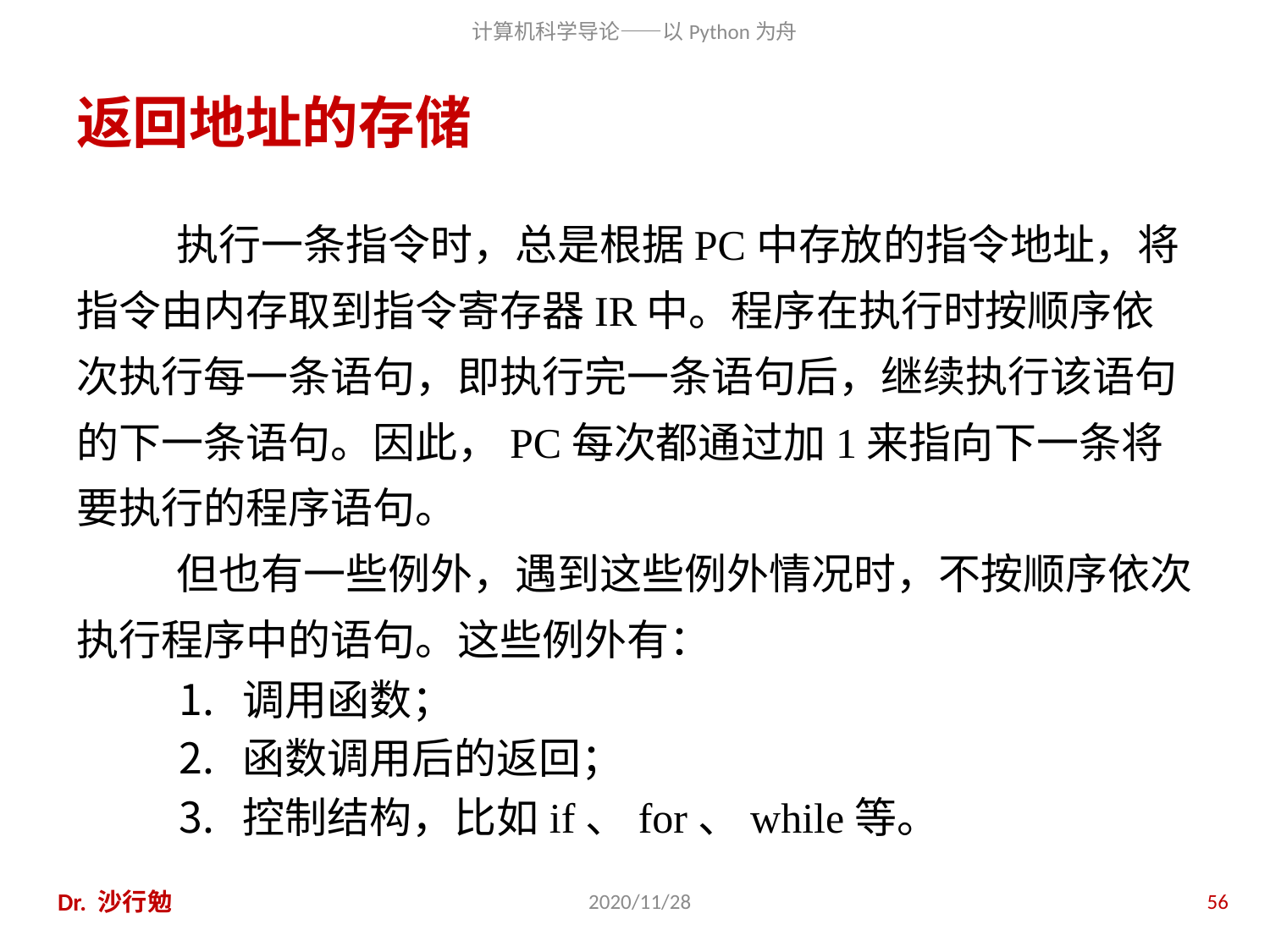

# 返回地址的存储
执行一条指令时，总是根据PC中存放的指令地址，将指令由内存取到指令寄存器IR中。程序在执行时按顺序依次执行每一条语句，即执行完一条语句后，继续执行该语句的下一条语句。因此，PC每次都通过加1来指向下一条将要执行的程序语句。
但也有一些例外，遇到这些例外情况时，不按顺序依次执行程序中的语句。这些例外有：
调用函数；
函数调用后的返回；
控制结构，比如if、for、while等。
Dr. 沙行勉
2020/11/28
56